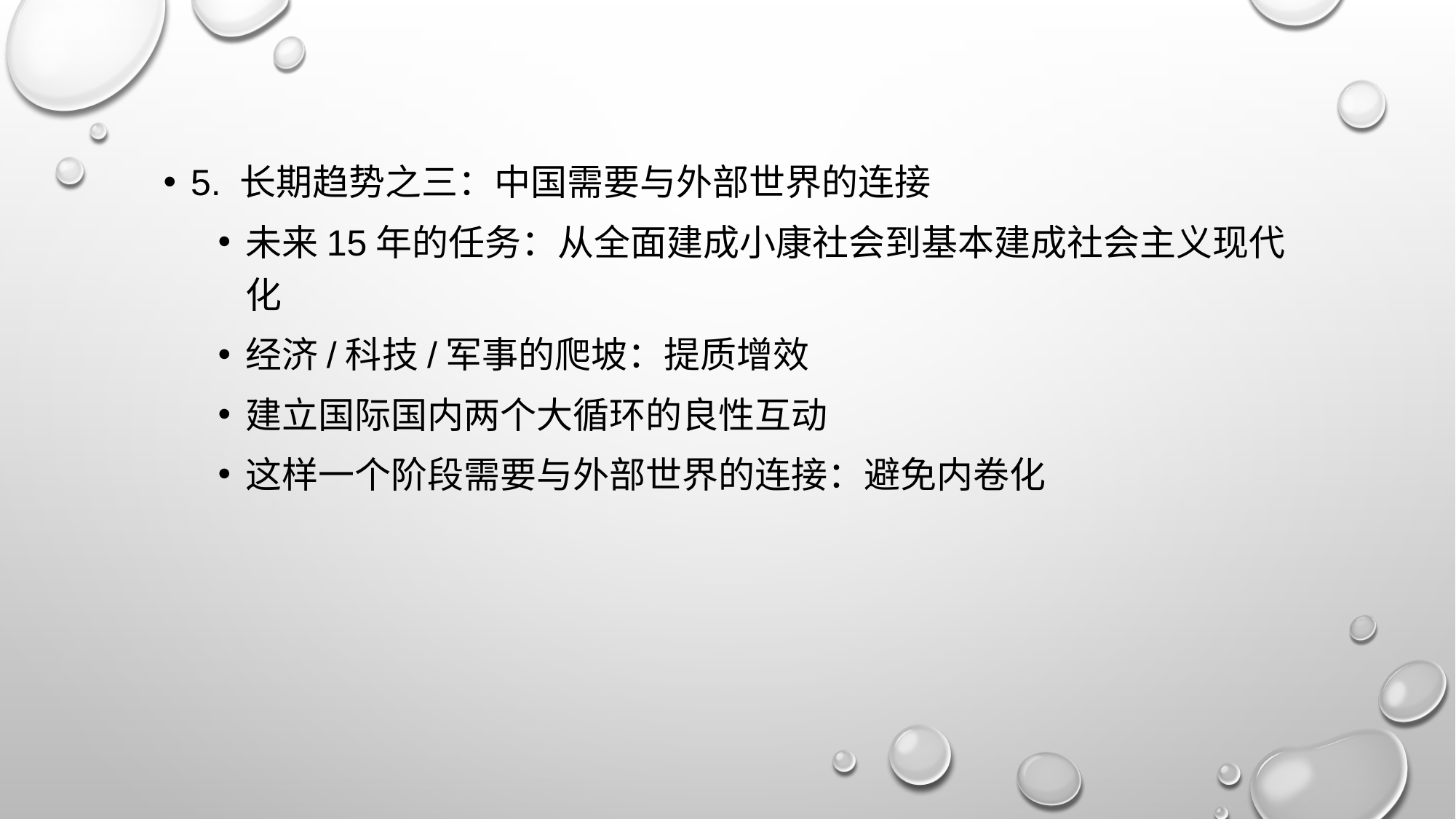

5. 长期趋势之三：中国需要与外部世界的连接
未来15年的任务：从全面建成小康社会到基本建成社会主义现代化
经济/科技/军事的爬坡：提质增效
建立国际国内两个大循环的良性互动
这样一个阶段需要与外部世界的连接：避免内卷化